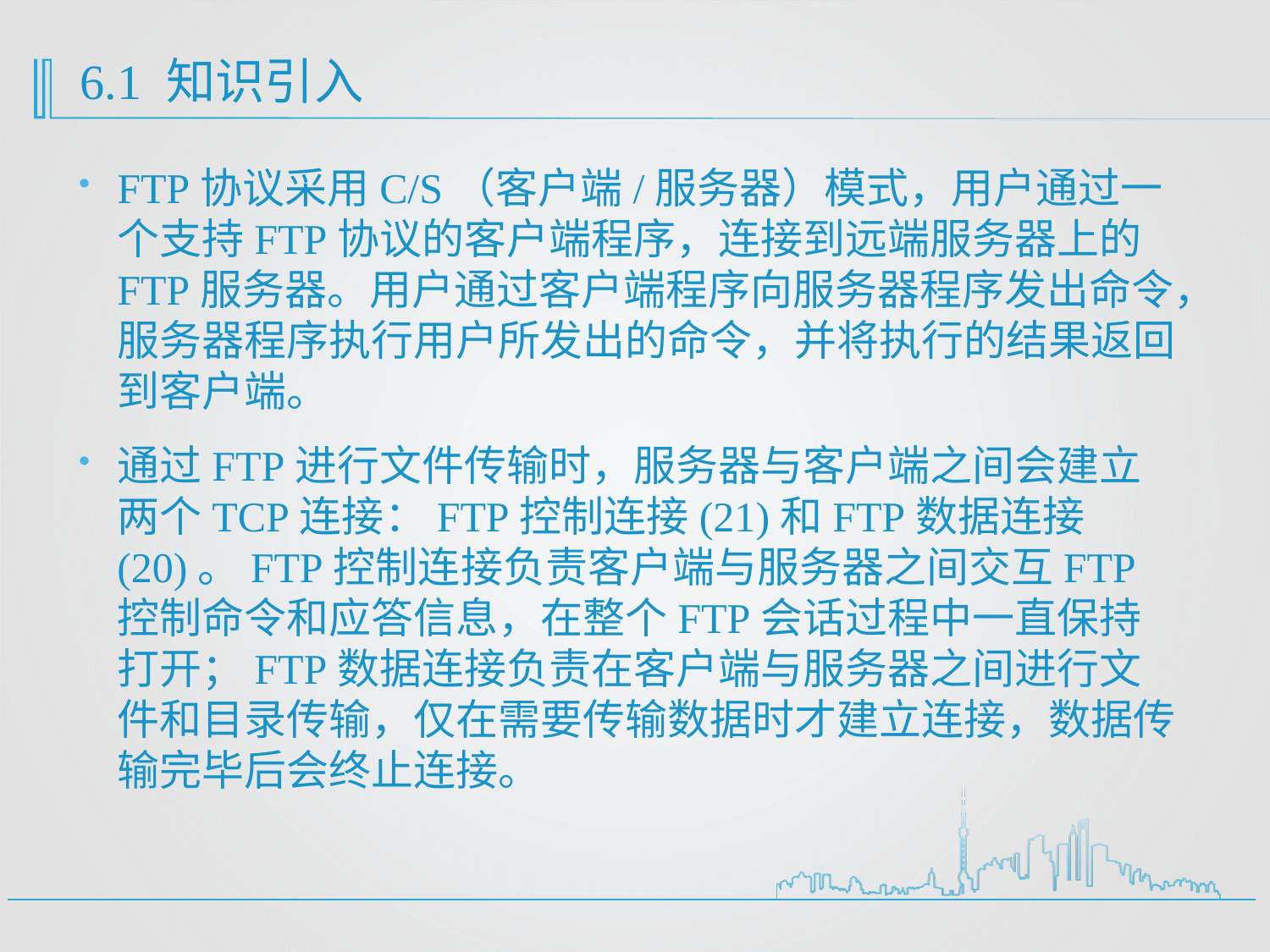

# 6.1 知识引入
FTP协议采用C/S（客户端/服务器）模式，用户通过一个支持FTP协议的客户端程序，连接到远端服务器上的FTP服务器。用户通过客户端程序向服务器程序发出命令，服务器程序执行用户所发出的命令，并将执行的结果返回到客户端。
通过FTP进行文件传输时，服务器与客户端之间会建立两个TCP连接：FTP控制连接(21)和FTP数据连接(20)。FTP控制连接负责客户端与服务器之间交互FTP控制命令和应答信息，在整个FTP会话过程中一直保持打开；FTP数据连接负责在客户端与服务器之间进行文件和目录传输，仅在需要传输数据时才建立连接，数据传输完毕后会终止连接。